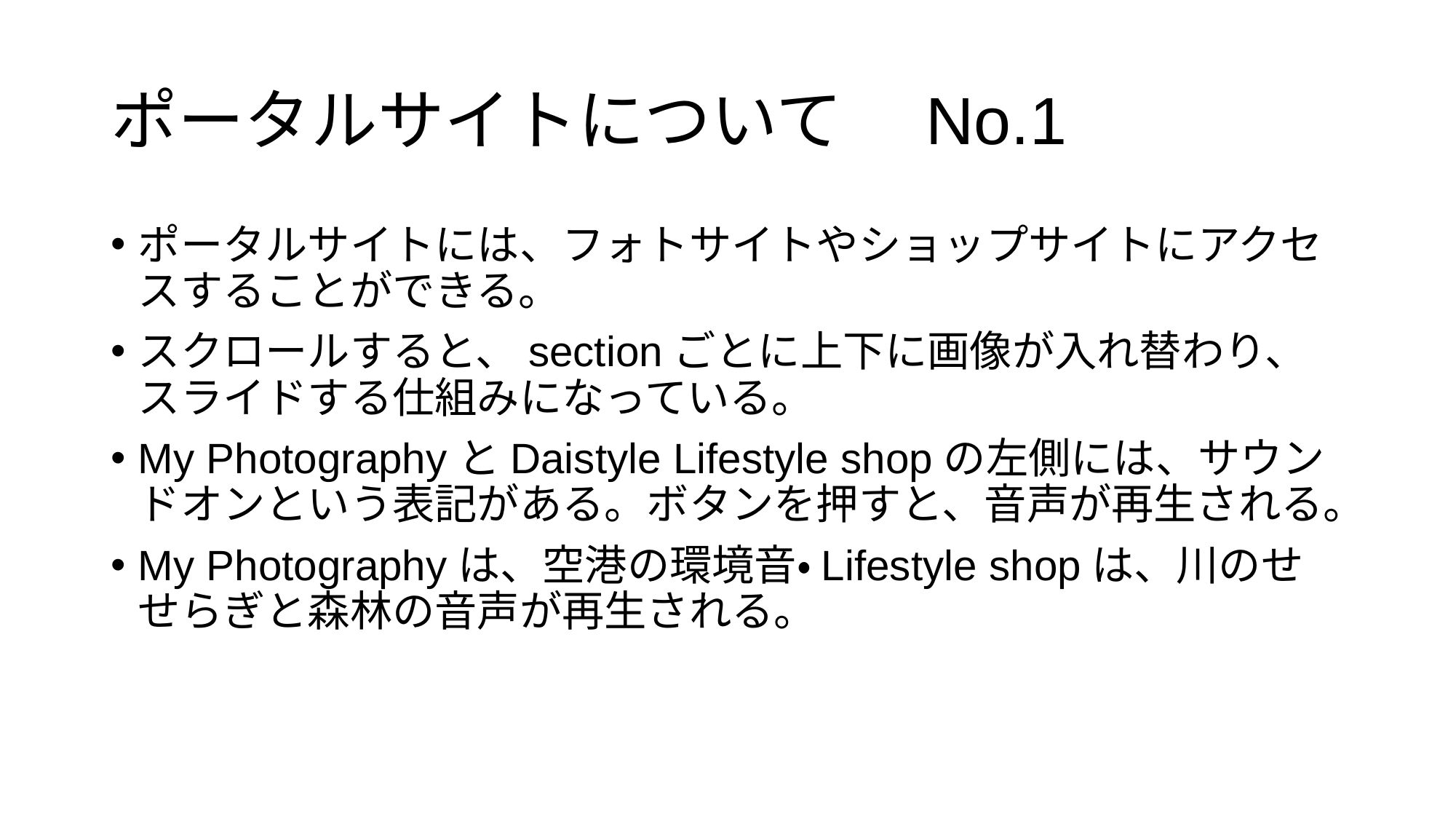

# ポータルサイトについて　No.1
ポータルサイトには、フォトサイトやショップサイトにアクセスすることができる。
スクロールすると、sectionごとに上下に画像が入れ替わり、スライドする仕組みになっている。
My PhotographyとDaistyle Lifestyle shopの左側には、サウンドオンという表記がある。ボタンを押すと、音声が再生される。
My Photographyは、空港の環境音・Lifestyle shopは、川のせせらぎと森林の音声が再生される。